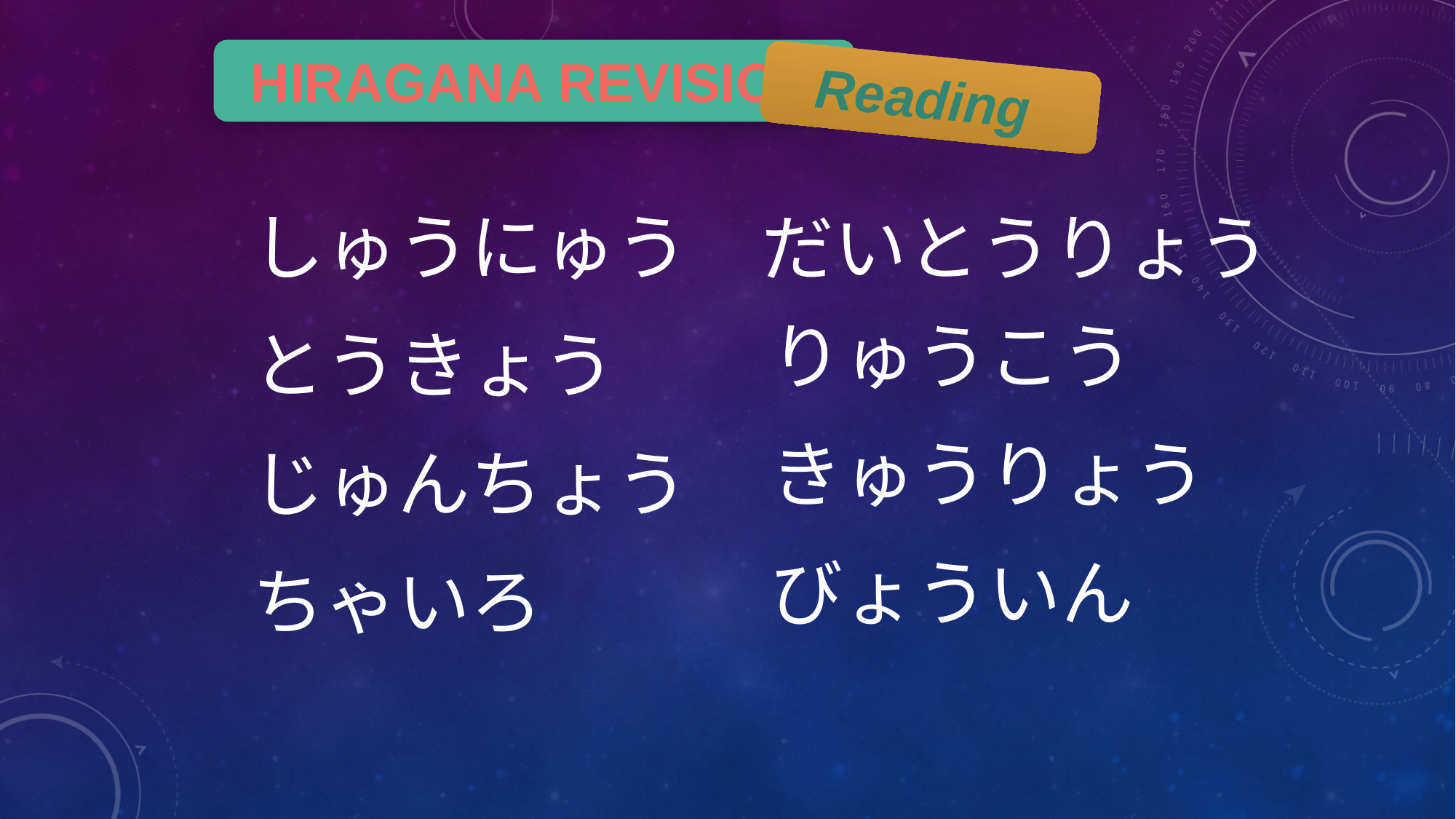

HIRAGANA REVISION
Reading
しゅうにゅう
だいとうりょう
りゅうこう
とうきょう
きゅうりょう
じゅんちょう
びょういん
ちゃいろ